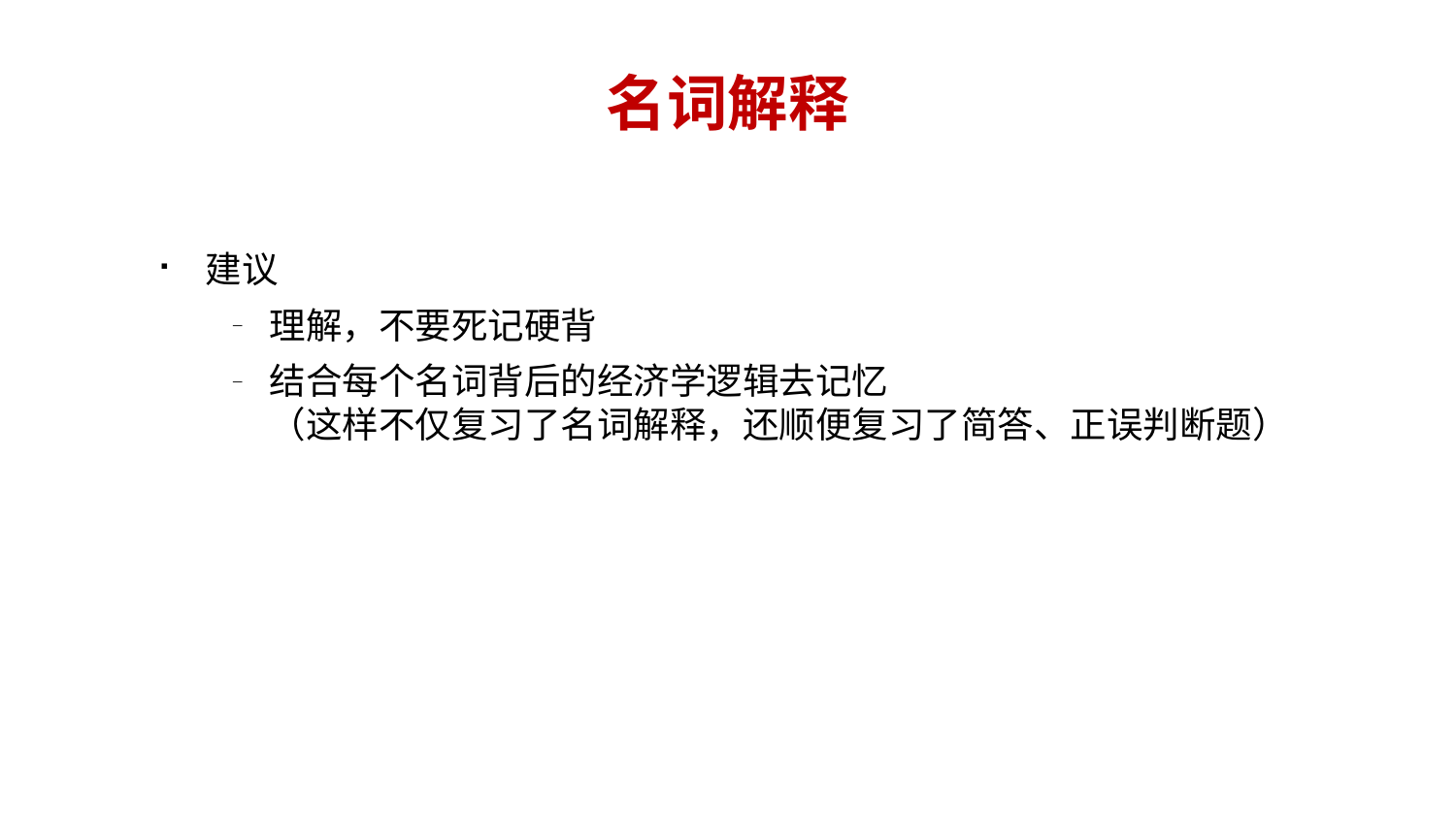

# 名词解释

建议
理解，不要死记硬背
结合每个名词背后的经济学逻辑去记忆
（这样不仅复习了名词解释，还顺便复习了简答、正误判断题）